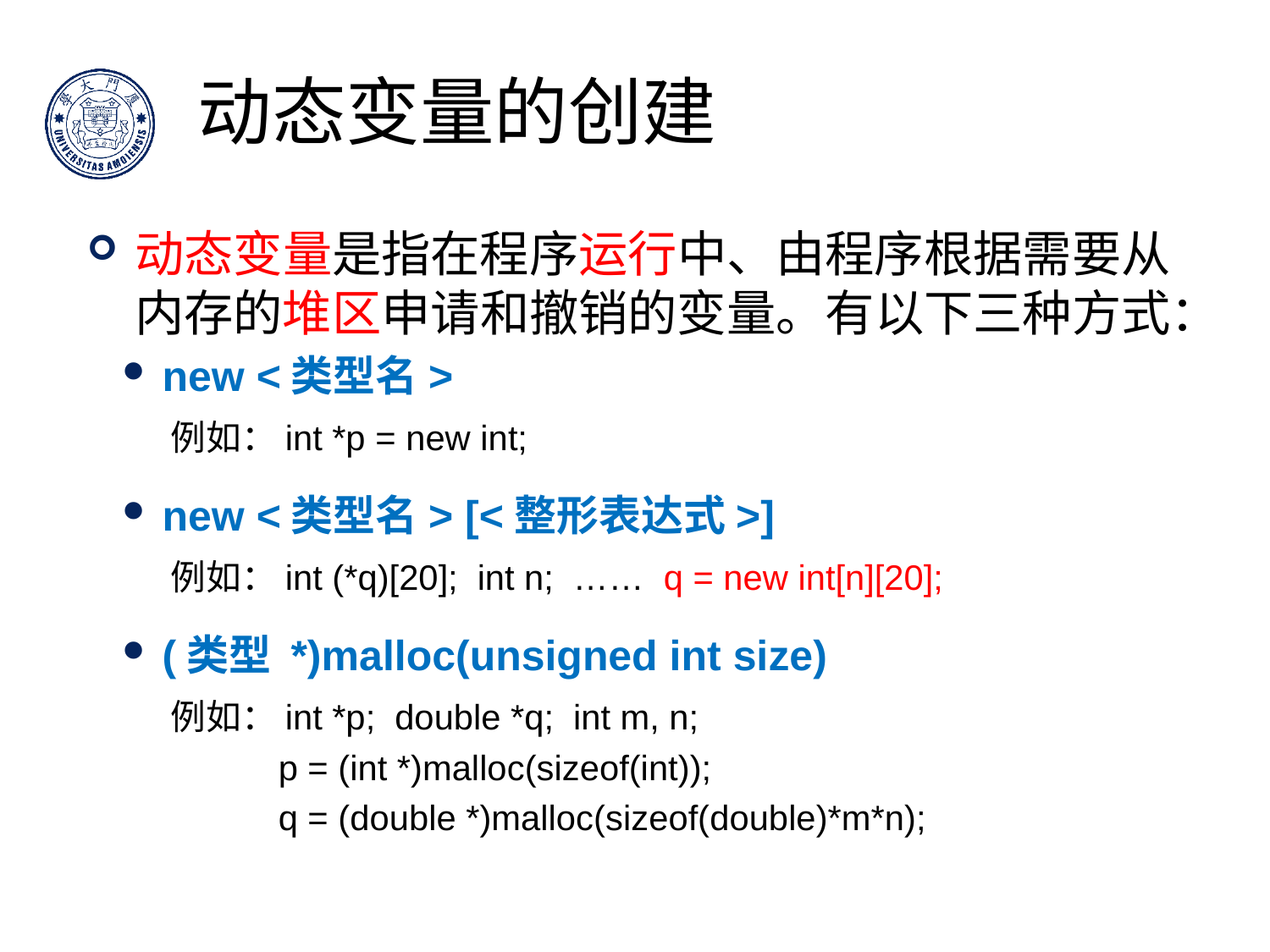

动态变量的创建
动态变量是指在程序运行中、由程序根据需要从内存的堆区申请和撤销的变量。有以下三种方式：
new <类型名>
    例如：int *p = new int;
new <类型名> [<整形表达式>]
    例如：int (*q)[20];  int n;  ……  q = new int[n][20];
(类型 *)malloc(unsigned int size)
    例如：int *p;  double *q;  int m, n;
                p = (int *)malloc(sizeof(int));
                q = (double *)malloc(sizeof(double)*m*n);